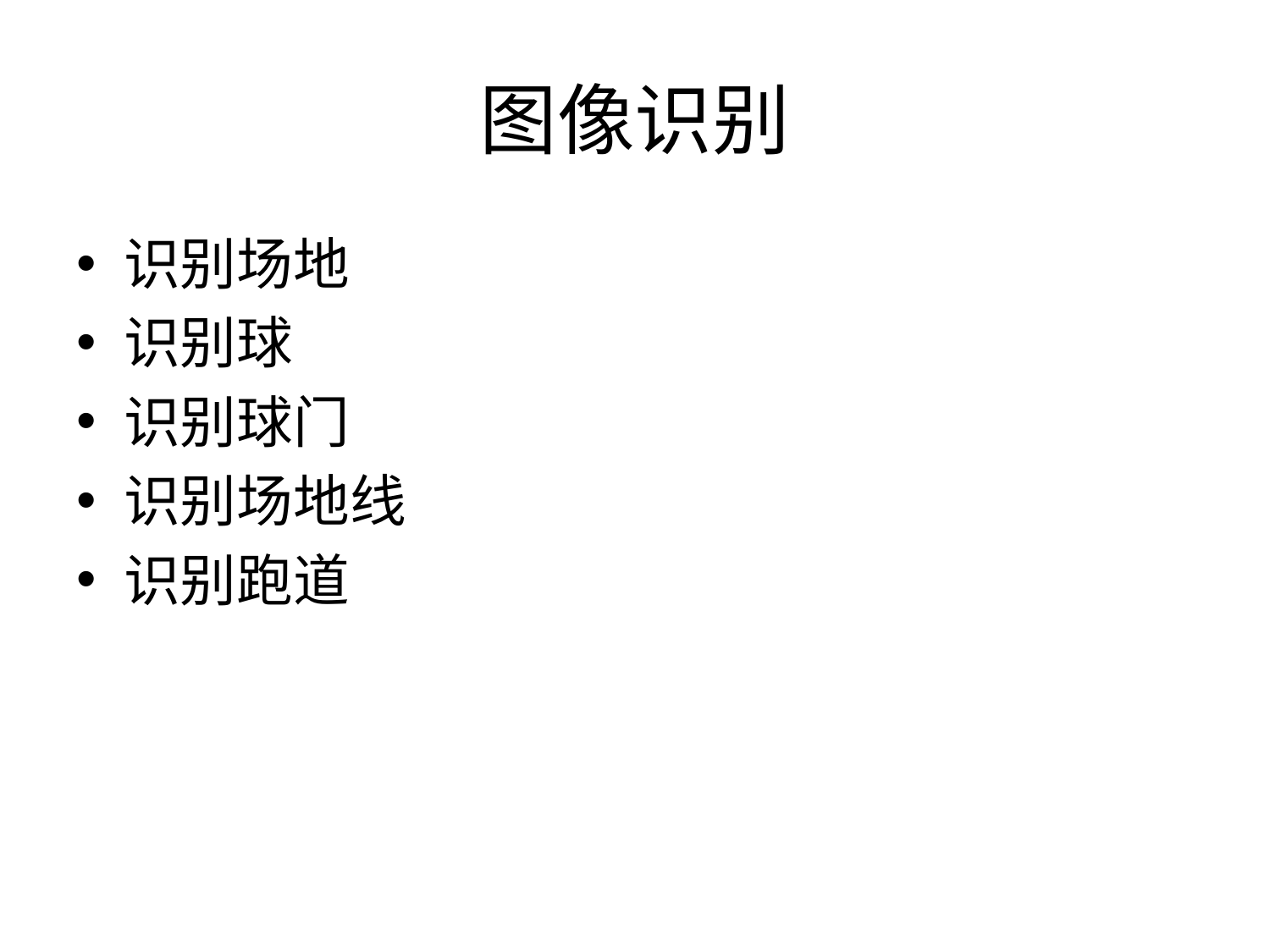

# 图像识别
识别场地
识别球
识别球门
识别场地线
识别跑道